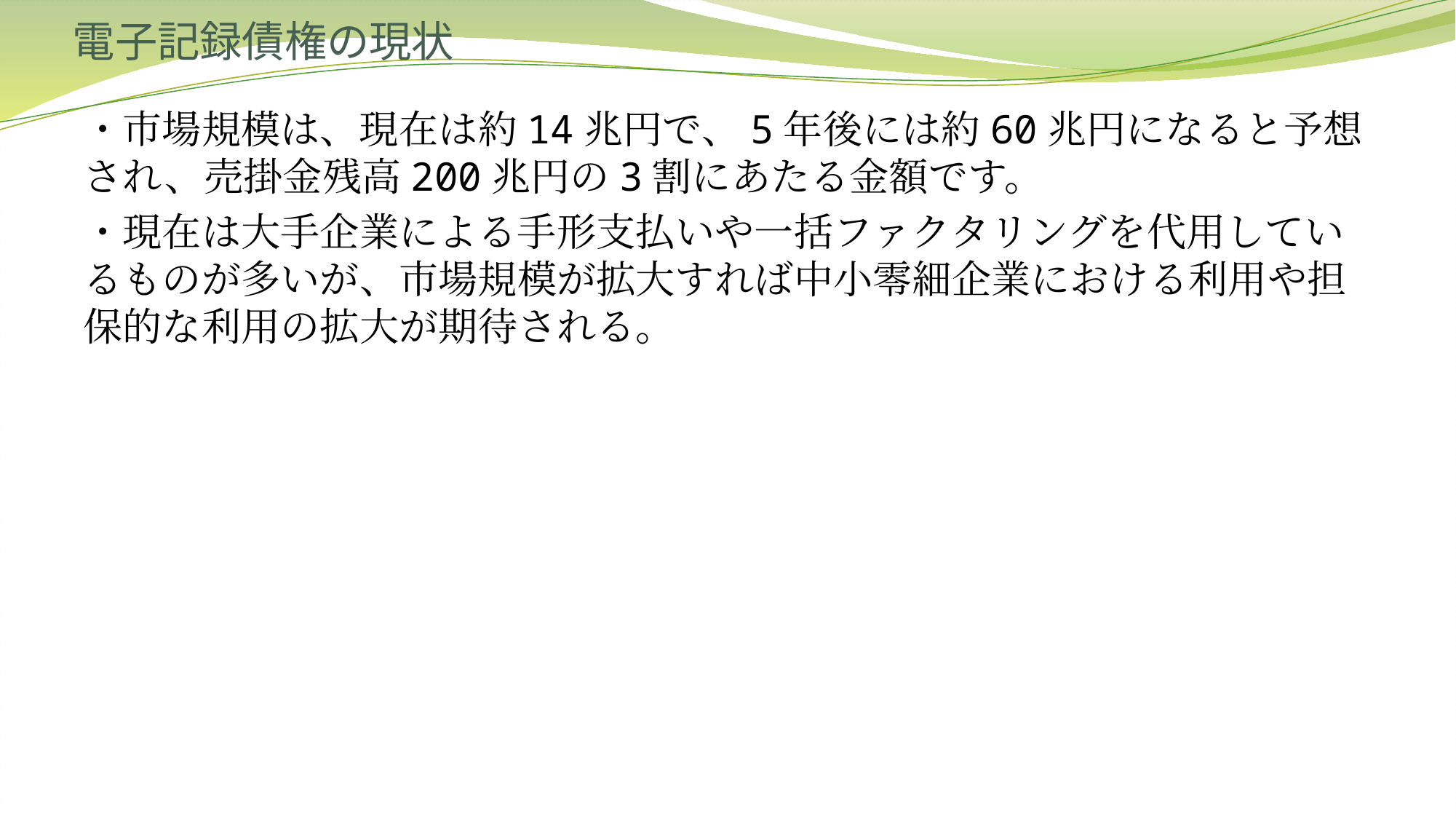

# 電子記録債権の現状
・市場規模は、現在は約14兆円で、5年後には約60兆円になると予想され、売掛金残高200兆円の3割にあたる金額です。
・現在は大手企業による手形支払いや一括ファクタリングを代用しているものが多いが、市場規模が拡大すれば中小零細企業における利用や担保的な利用の拡大が期待される。